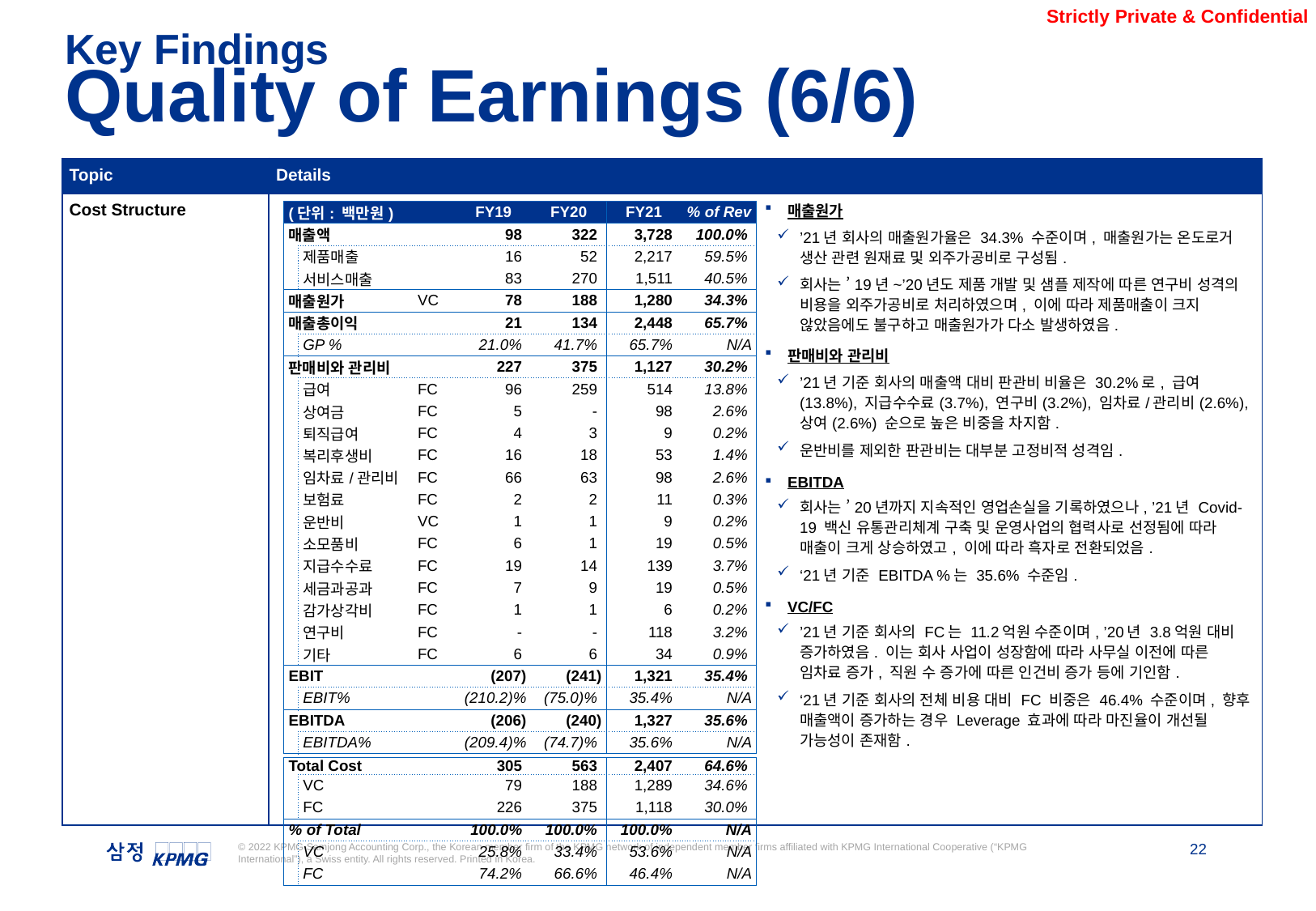

Key Findings
Quality of Earnings (6/6)
| Topic | Details |
| --- | --- |
| Cost Structure | 매출원가 ’21년 회사의 매출원가율은 34.3% 수준이며, 매출원가는 온도로거 생산 관련 원재료 및 외주가공비로 구성됨. 회사는 ’19년~’20년도 제품 개발 및 샘플 제작에 따른 연구비 성격의 비용을 외주가공비로 처리하였으며, 이에 따라 제품매출이 크지 않았음에도 불구하고 매출원가가 다소 발생하였음. 판매비와 관리비 ’21년 기준 회사의 매출액 대비 판관비 비율은 30.2%로, 급여(13.8%), 지급수수료(3.7%), 연구비(3.2%), 임차료/관리비(2.6%), 상여(2.6%) 순으로 높은 비중을 차지함. 운반비를 제외한 판관비는 대부분 고정비적 성격임. EBITDA 회사는 ’20년까지 지속적인 영업손실을 기록하였으나, ’21년 Covid-19 백신 유통관리체계 구축 및 운영사업의 협력사로 선정됨에 따라 매출이 크게 상승하였고, 이에 따라 흑자로 전환되었음. ‘21년 기준 EBITDA %는 35.6% 수준임. VC/FC ’21년 기준 회사의 FC는 11.2억원 수준이며, ’20년 3.8억원 대비 증가하였음. 이는 회사 사업이 성장함에 따라 사무실 이전에 따른 임차료 증가, 직원 수 증가에 따른 인건비 증가 등에 기인함. ‘21년 기준 회사의 전체 비용 대비 FC 비중은 46.4% 수준이며, 향후 매출액이 증가하는 경우 Leverage 효과에 따라 마진율이 개선될 가능성이 존재함. |
| (단위: 백만원) |  |  | FY19 | FY20 | FY21 | % of Rev |
| --- | --- | --- | --- | --- | --- | --- |
| 매출액 |  |  | 98 | 322 | 3,728 | 100.0% |
|  | 제품매출 |  | 16 | 52 | 2,217 | 59.5% |
|  | 서비스매출 |  | 83 | 270 | 1,511 | 40.5% |
| 매출원가 |  | VC | 78 | 188 | 1,280 | 34.3% |
| 매출총이익 |  |  | 21 | 134 | 2,448 | 65.7% |
|  | GP % |  | 21.0% | 41.7% | 65.7% | N/A |
| 판매비와 관리비 |  |  | 227 | 375 | 1,127 | 30.2% |
|  | 급여 | FC | 96 | 259 | 514 | 13.8% |
|  | 상여금 | FC | 5 | - | 98 | 2.6% |
|  | 퇴직급여 | FC | 4 | 3 | 9 | 0.2% |
|  | 복리후생비 | FC | 16 | 18 | 53 | 1.4% |
|  | 임차료/관리비 | FC | 66 | 63 | 98 | 2.6% |
|  | 보험료 | FC | 2 | 2 | 11 | 0.3% |
|  | 운반비 | VC | 1 | 1 | 9 | 0.2% |
|  | 소모품비 | FC | 6 | 1 | 19 | 0.5% |
|  | 지급수수료 | FC | 19 | 14 | 139 | 3.7% |
|  | 세금과공과 | FC | 7 | 9 | 19 | 0.5% |
|  | 감가상각비 | FC | 1 | 1 | 6 | 0.2% |
|  | 연구비 | FC | - | - | 118 | 3.2% |
|  | 기타 | FC | 6 | 6 | 34 | 0.9% |
| EBIT |  |  | (207) | (241) | 1,321 | 35.4% |
|  | EBIT% |  | (210.2)% | (75.0)% | 35.4% | N/A |
| EBITDA |  |  | (206) | (240) | 1,327 | 35.6% |
|  | EBITDA% |  | (209.4)% | (74.7)% | 35.6% | N/A |
|  |  |  |  |  |  |  |
| Total Cost |  |  | 305 | 563 | 2,407 | 64.6% |
|  | VC |  | 79 | 188 | 1,289 | 34.6% |
|  | FC |  | 226 | 375 | 1,118 | 30.0% |
| % of Total |  |  | 100.0% | 100.0% | 100.0% | N/A |
|  | VC |  | 25.8% | 33.4% | 53.6% | N/A |
|  | FC |  | 74.2% | 66.6% | 46.4% | N/A |